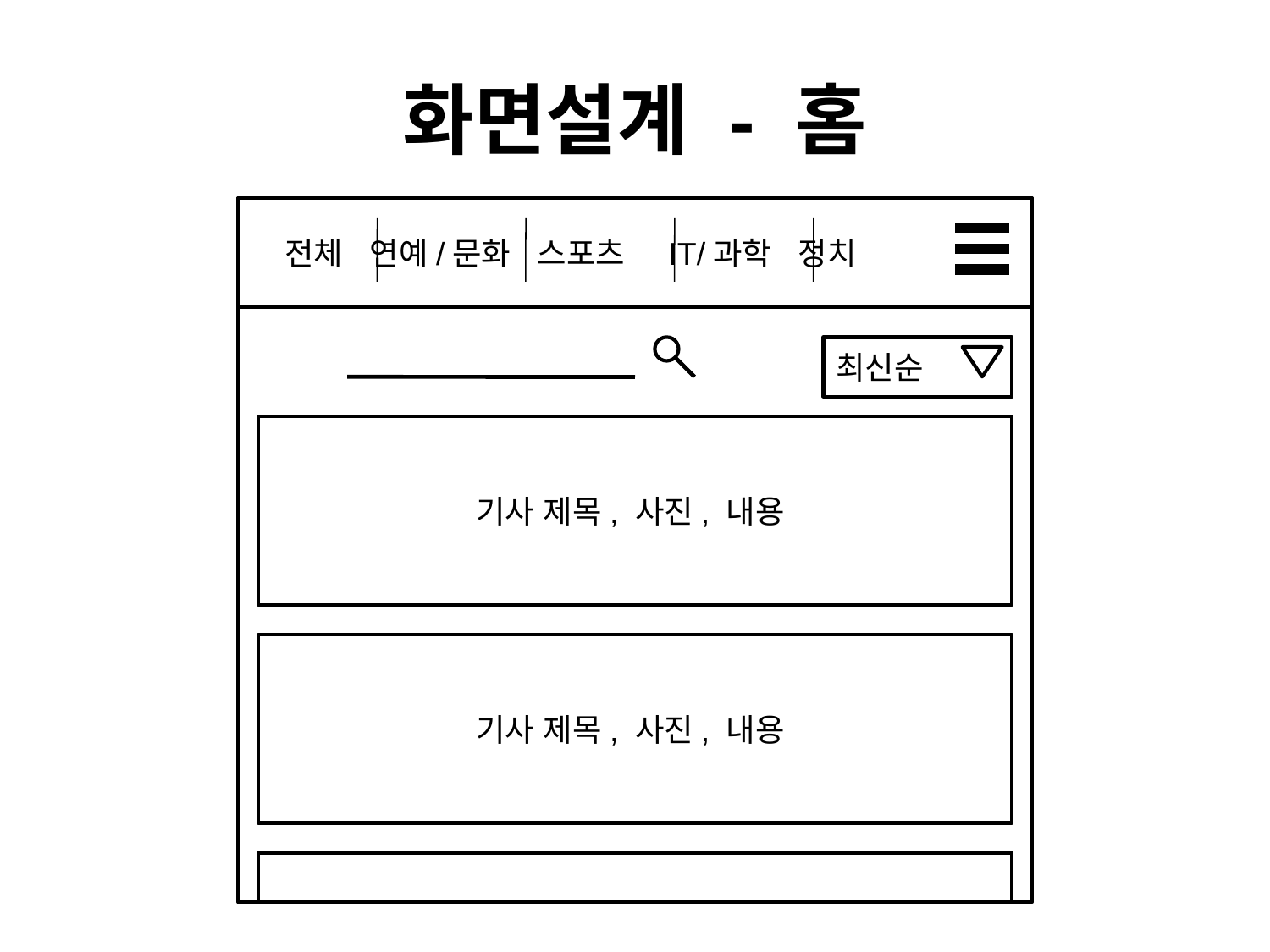

# 화면설계 - 홈

   전체   연예/문화   스포츠    IT/과학   정치

최신순

기사 제목, 사진, 내용
기사 제목, 사진, 내용